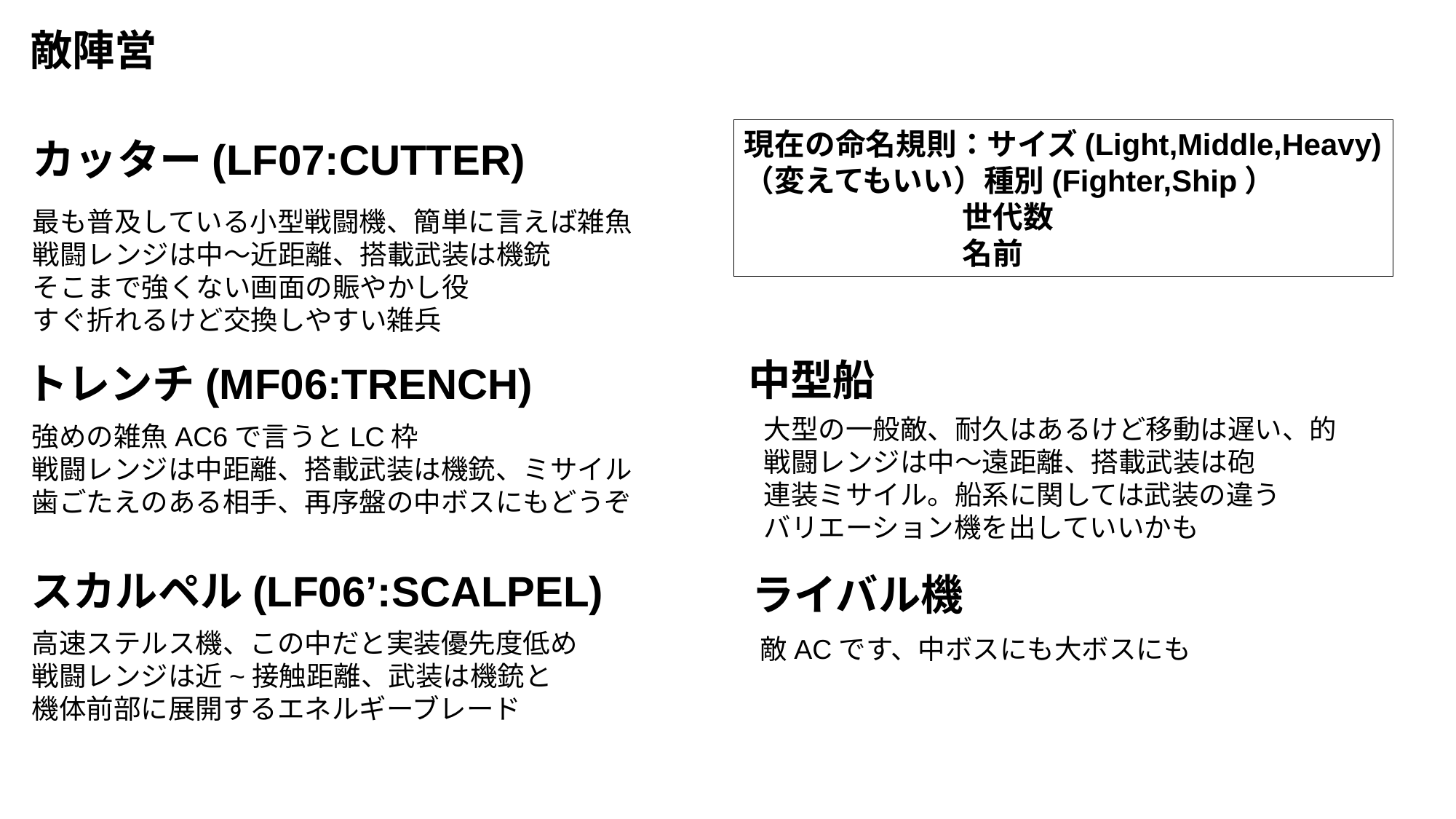

敵陣営
現在の命名規則：サイズ(Light,Middle,Heavy)
（変えてもいい）種別(Fighter,Ship）
		世代数
		名前
カッター(LF07:CUTTER)
最も普及している小型戦闘機、簡単に言えば雑魚
戦闘レンジは中～近距離、搭載武装は機銃
そこまで強くない画面の賑やかし役
すぐ折れるけど交換しやすい雑兵
中型船
トレンチ(MF06:TRENCH)
大型の一般敵、耐久はあるけど移動は遅い、的
戦闘レンジは中～遠距離、搭載武装は砲
連装ミサイル。船系に関しては武装の違う
バリエーション機を出していいかも
強めの雑魚AC6で言うとLC枠
戦闘レンジは中距離、搭載武装は機銃、ミサイル
歯ごたえのある相手、再序盤の中ボスにもどうぞ
スカルペル(LF06’:SCALPEL)
ライバル機
高速ステルス機、この中だと実装優先度低め
戦闘レンジは近~接触距離、武装は機銃と
機体前部に展開するエネルギーブレード
敵ACです、中ボスにも大ボスにも